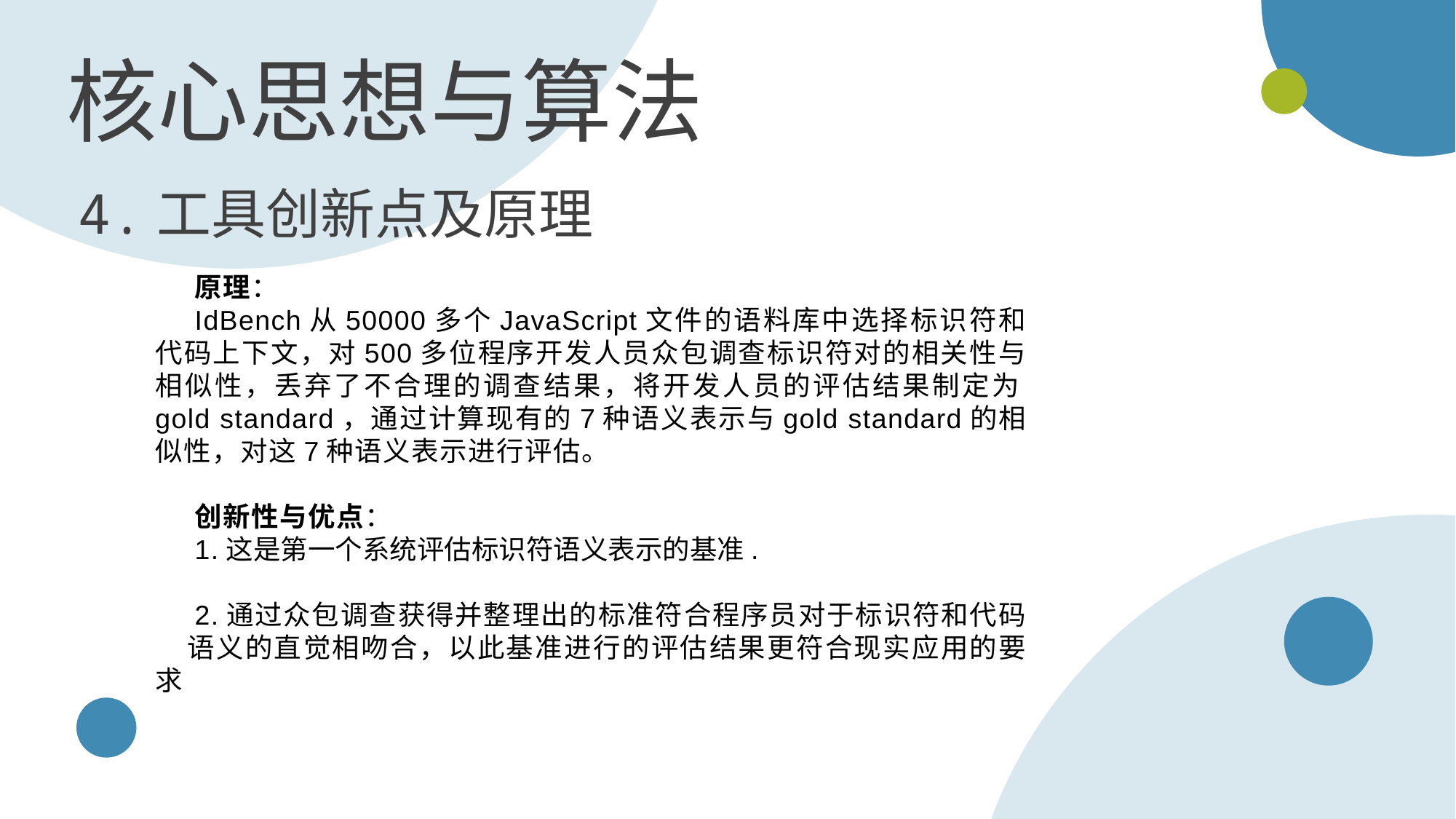

核心思想与算法

4.工具创新点及原理
原理：
IdBench从50000多个JavaScript文件的语料库中选择标识符和代码上下文，对500多位程序开发人员众包调查标识符对的相关性与相似性，丢弃了不合理的调查结果，将开发人员的评估结果制定为gold standard，通过计算现有的7种语义表示与gold standard的相似性，对这7种语义表示进行评估。

创新性与优点：
1.这是第一个系统评估标识符语义表示的基准.

2.通过众包调查获得并整理出的标准符合程序员对于标识符和代码     语义的直觉相吻合，以此基准进行的评估结果更符合现实应用的要求